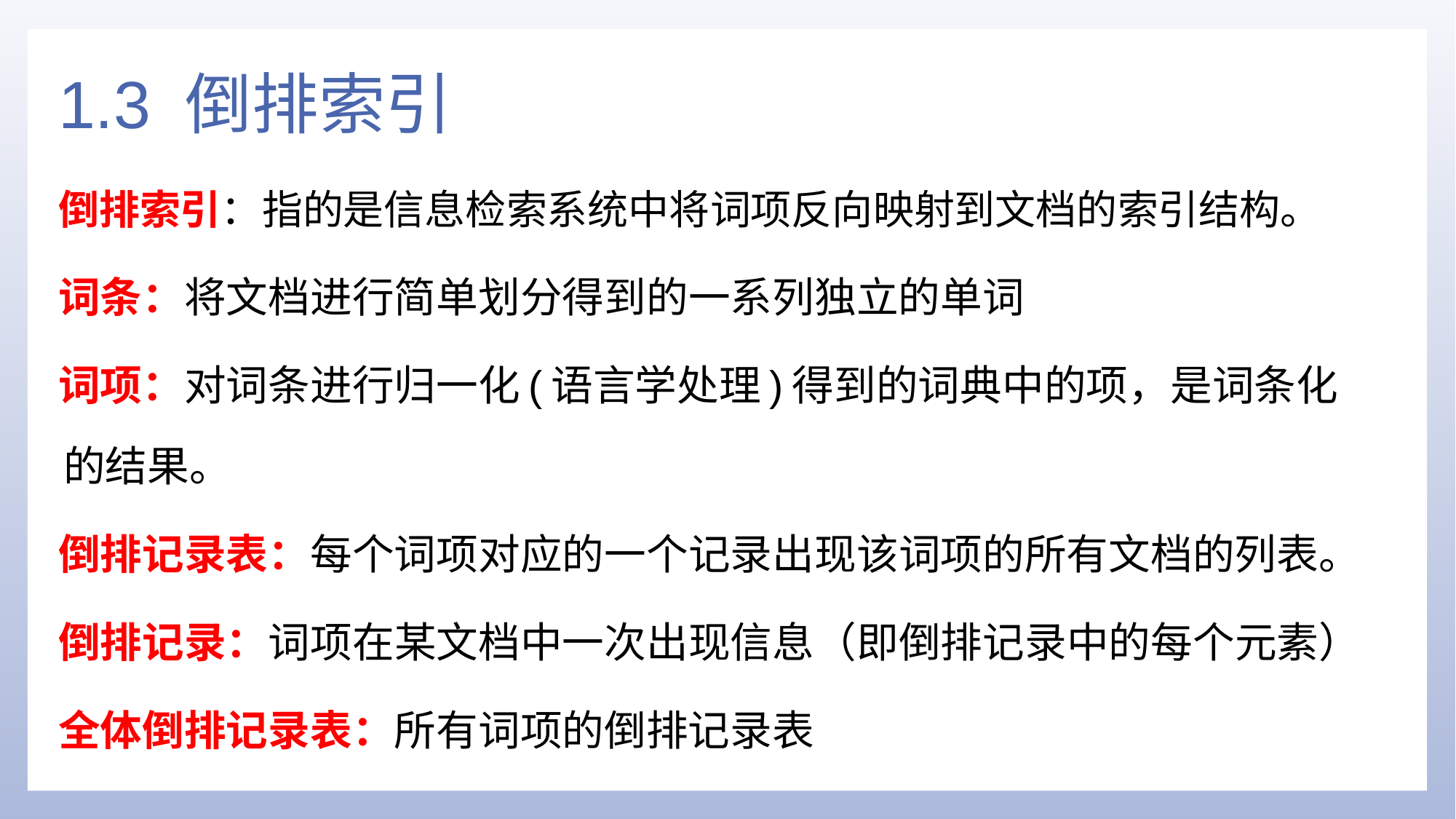

# 1.3 倒排索引
倒排索引：指的是信息检索系统中将词项反向映射到文档的索引结构。
词条：将文档进行简单划分得到的一系列独立的单词
词项：对词条进行归一化(语言学处理)得到的词典中的项，是词条化的结果。
倒排记录表：每个词项对应的一个记录出现该词项的所有文档的列表。
倒排记录：词项在某文档中一次出现信息（即倒排记录中的每个元素）
全体倒排记录表：所有词项的倒排记录表